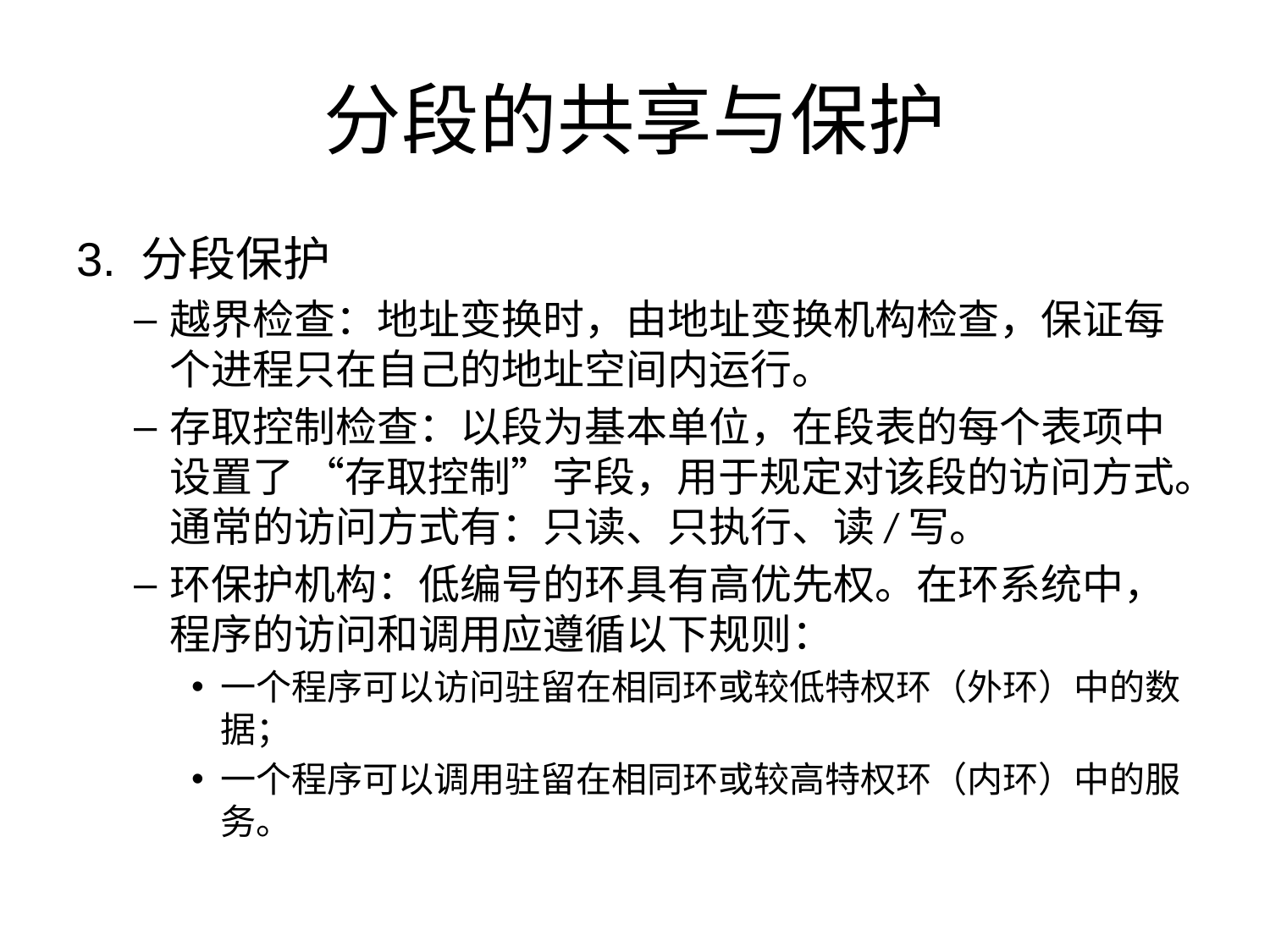

# 分段的共享与保护
分段保护
越界检查：地址变换时，由地址变换机构检查，保证每个进程只在自己的地址空间内运行。
存取控制检查：以段为基本单位，在段表的每个表项中设置了 “存取控制”字段，用于规定对该段的访问方式。通常的访问方式有：只读、只执行、读/写。
环保护机构：低编号的环具有高优先权。在环系统中，程序的访问和调用应遵循以下规则：
一个程序可以访问驻留在相同环或较低特权环（外环）中的数据；
一个程序可以调用驻留在相同环或较高特权环（内环）中的服务。